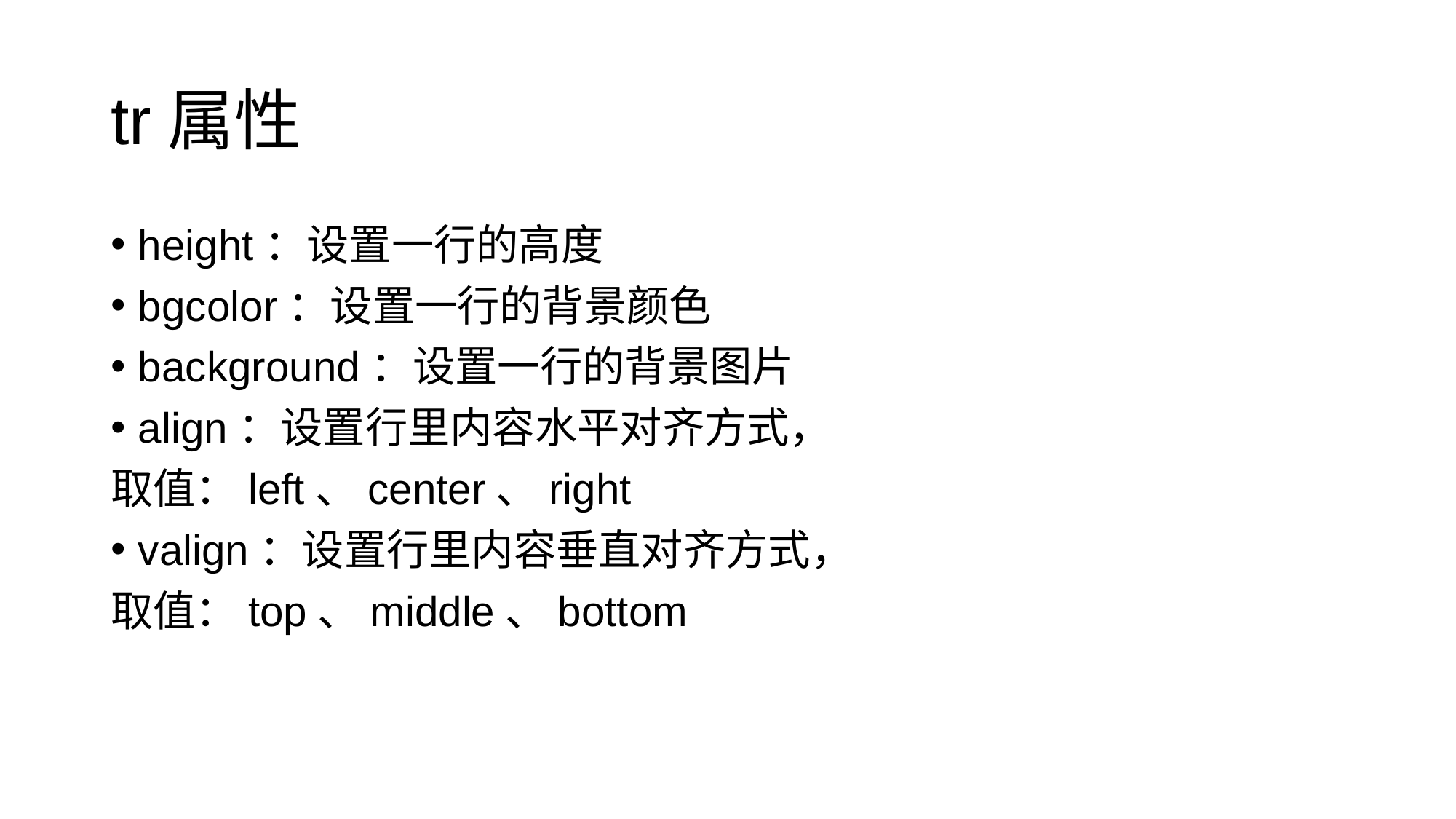

# tr属性
height：设置一行的高度
bgcolor：设置一行的背景颜色
background：设置一行的背景图片
align：设置行里内容水平对齐方式，
取值：left、center、right
valign：设置行里内容垂直对齐方式，
取值：top、middle、bottom